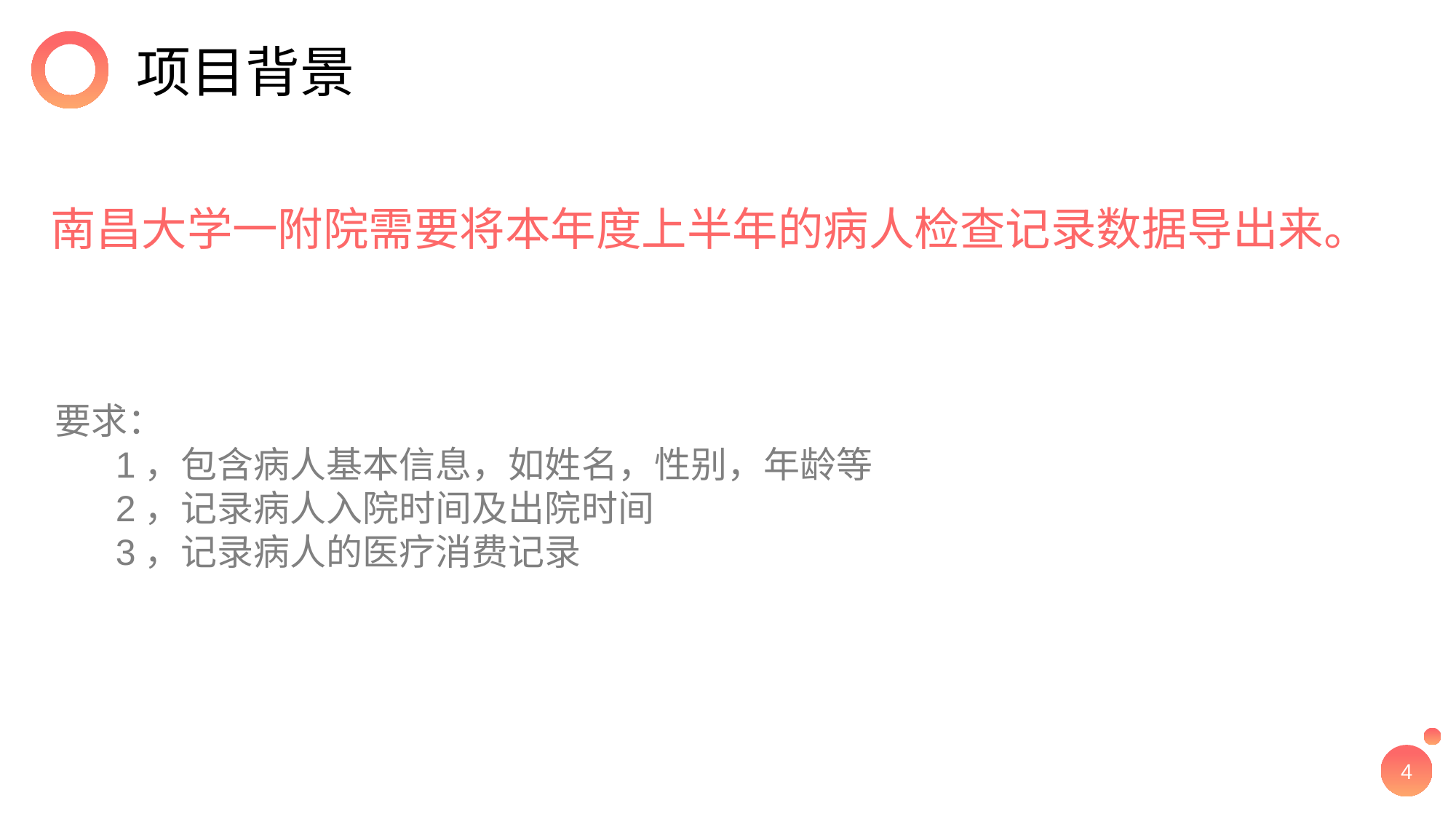

# 项目背景
南昌大学一附院需要将本年度上半年的病人检查记录数据导出来。
要求：
      1，包含病人基本信息，如姓名，性别，年龄等
      2，记录病人入院时间及出院时间
      3，记录病人的医疗消费记录